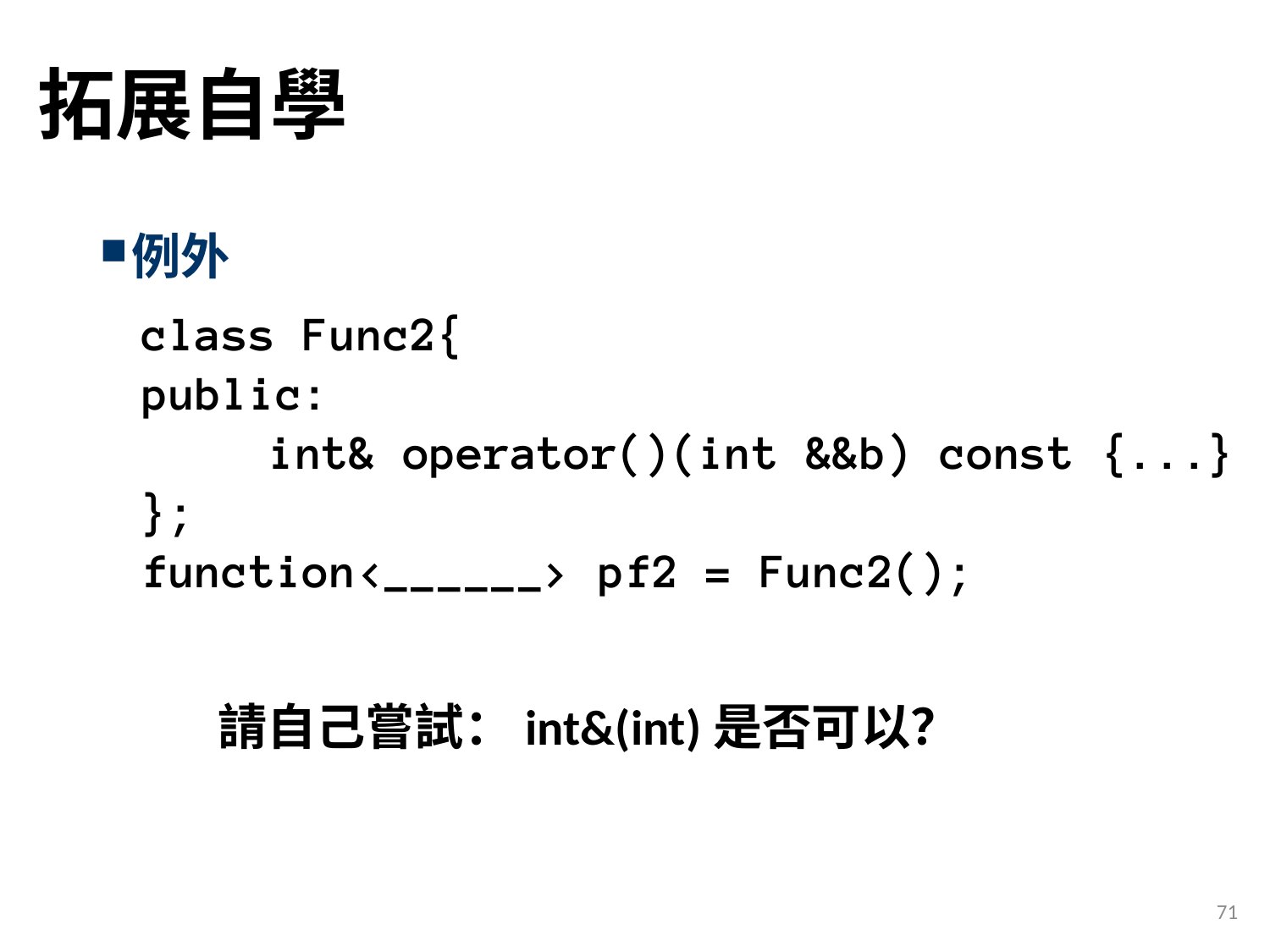

# 拓展自學
例外
class Func2{
public:
	int& operator()(int &&b) const {...}
};
function<______> pf2 = Func2();

請自己嘗試：int&(int)是否可以？
71